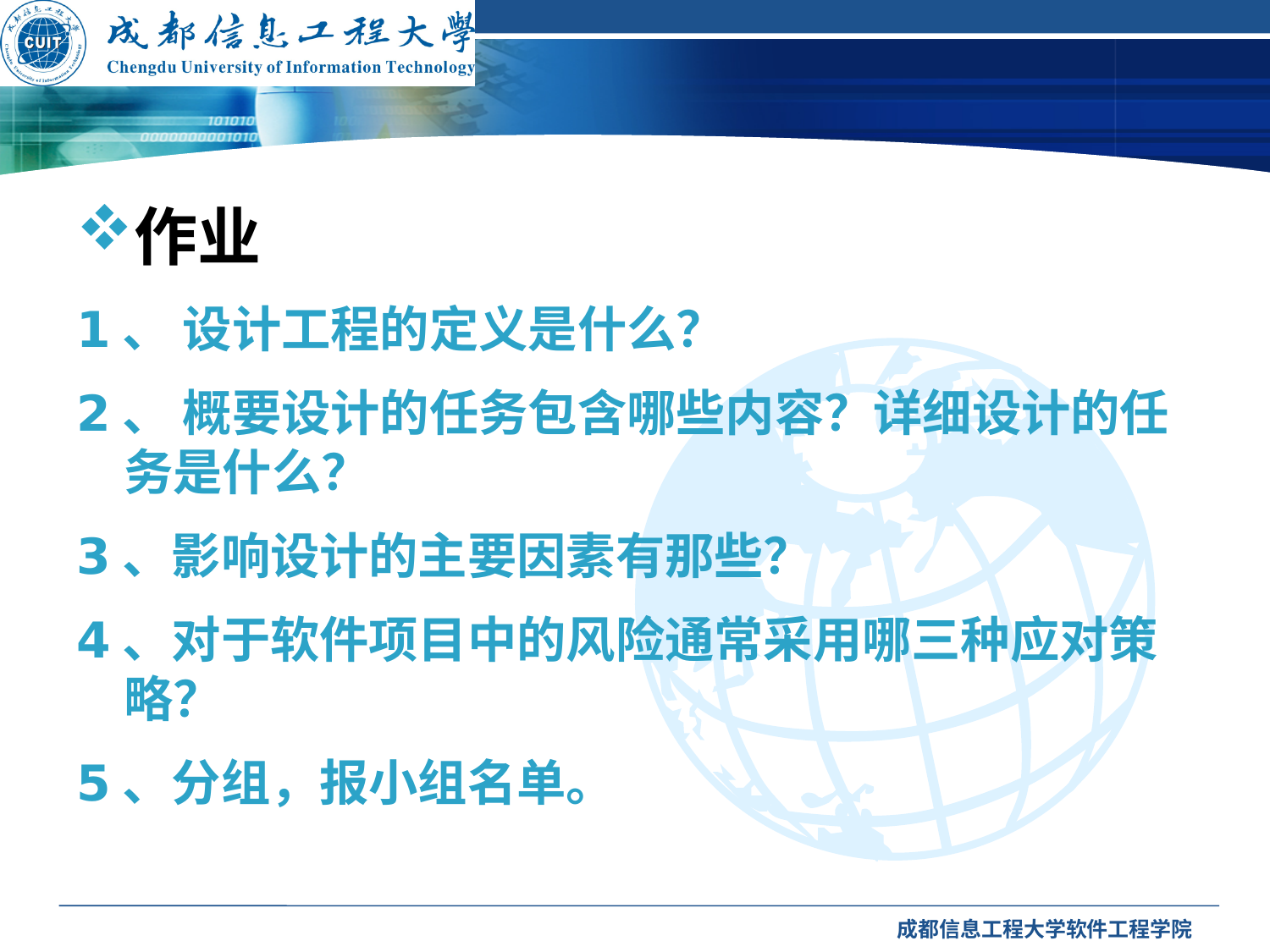

#
作业
1、 设计工程的定义是什么？
2、 概要设计的任务包含哪些内容？详细设计的任务是什么？
3、影响设计的主要因素有那些？
4、对于软件项目中的风险通常采用哪三种应对策略？
5、分组，报小组名单。